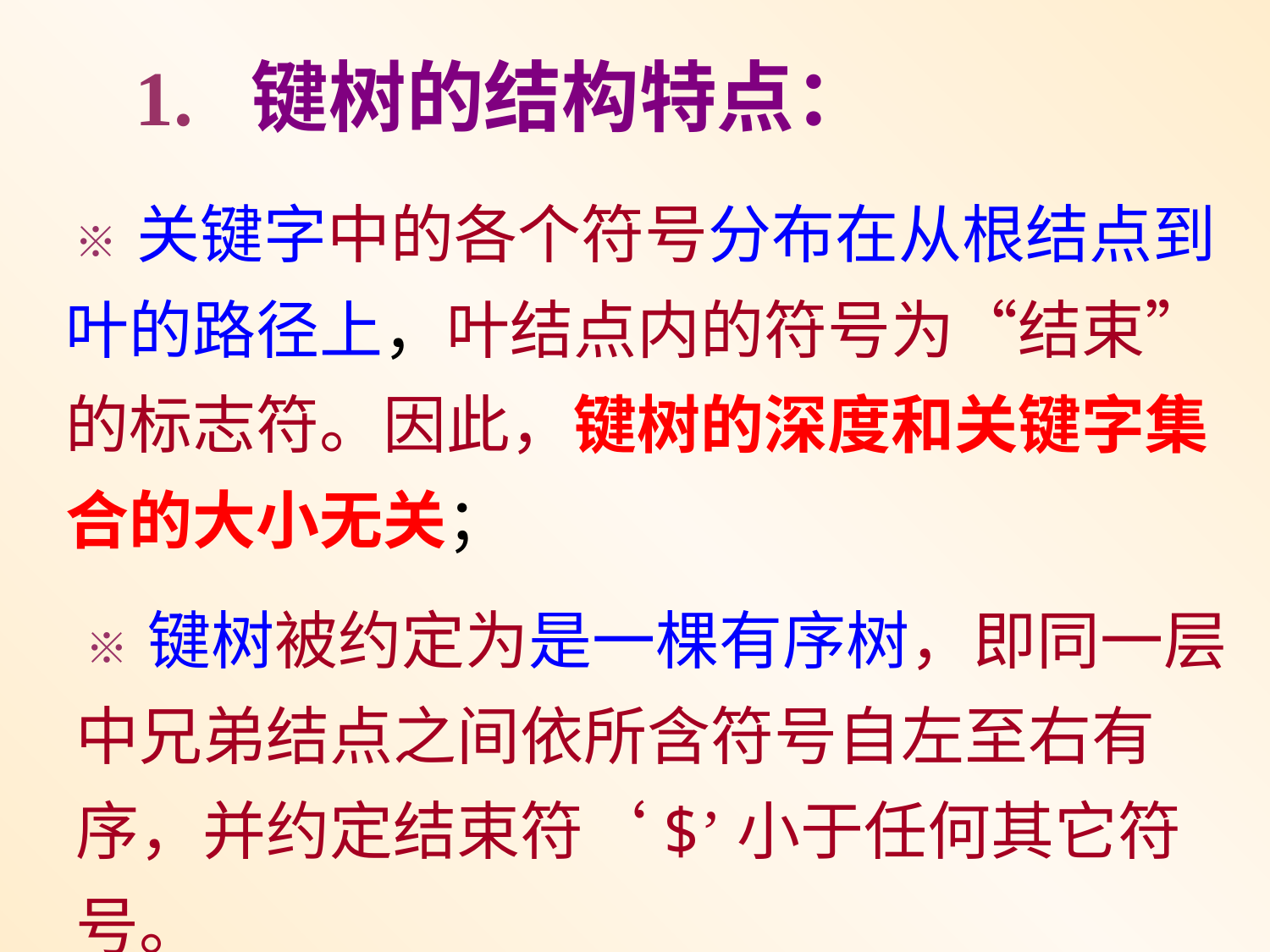

1.  键树的结构特点：
 ※ 关键字中的各个符号分布在从根结点到叶的路径上，叶结点内的符号为“结束”的标志符。因此，键树的深度和关键字集合的大小无关；
 ※ 键树被约定为是一棵有序树，即同一层中兄弟结点之间依所含符号自左至右有序，并约定结束符‘$’小于任何其它符号。